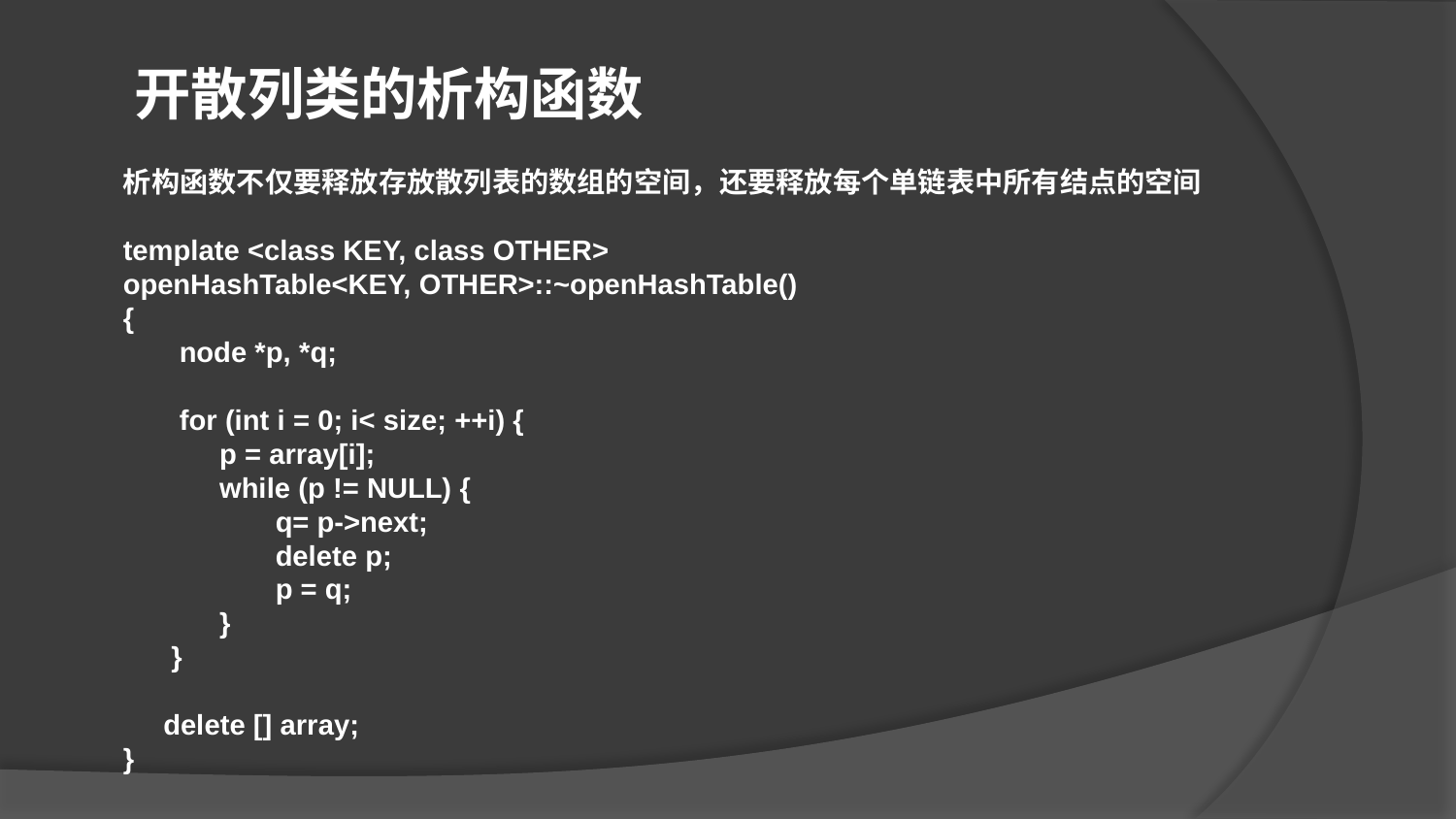

开散列类的析构函数
析构函数不仅要释放存放散列表的数组的空间，还要释放每个单链表中所有结点的空间

template <class KEY, class OTHER>
openHashTable<KEY, OTHER>::~openHashTable()
{
       node *p, *q;

       for (int i = 0; i< size; ++i) {
            p = array[i];
            while (p != NULL) {
                   q= p->next;
                   delete p;
                   p = q;
            }
      }

     delete [] array;
}